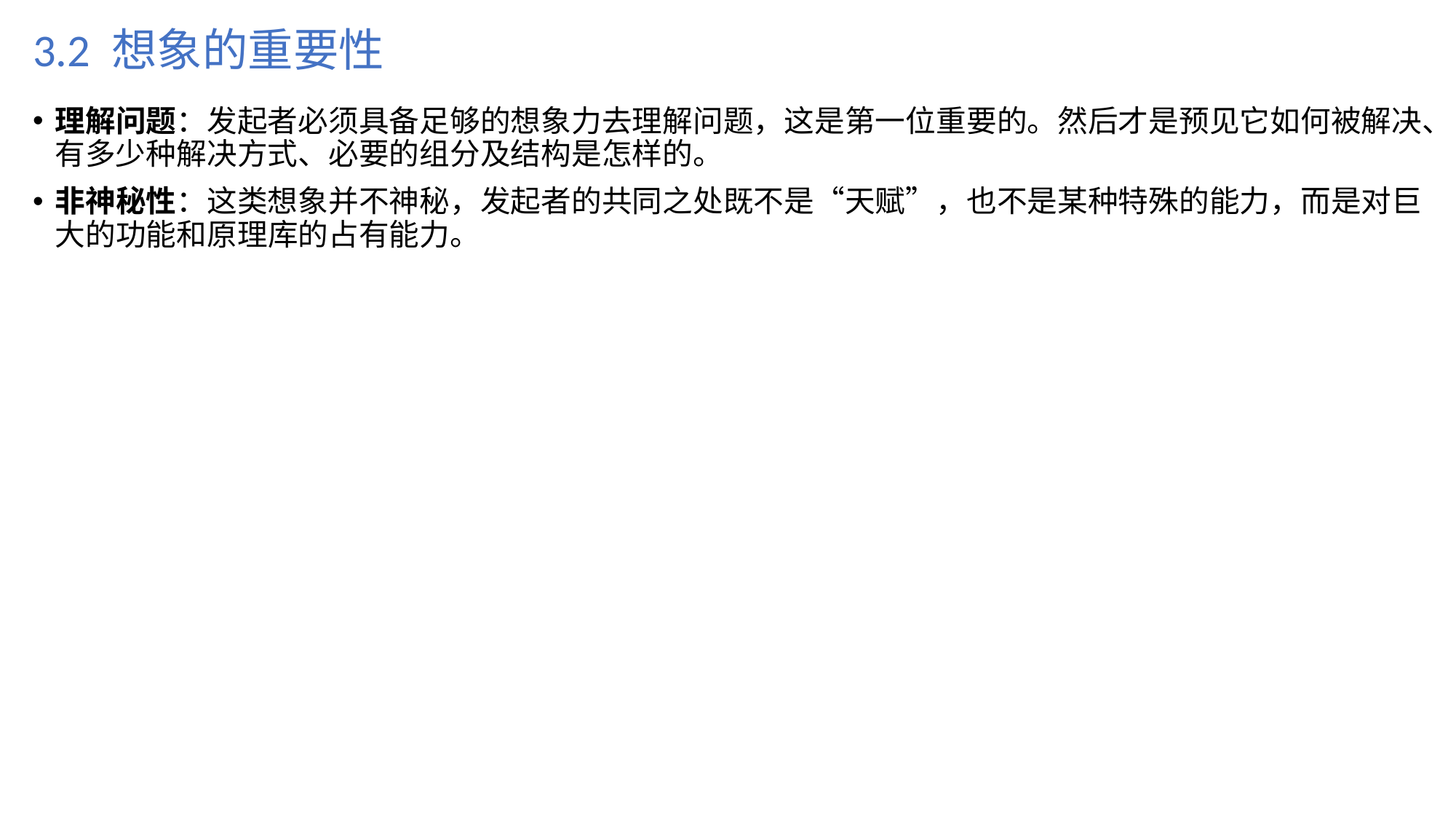

# 3.2 想象的重要性
理解问题：发起者必须具备足够的想象力去理解问题，这是第一位重要的。然后才是预见它如何被解决、有多少种解决方式、必要的组分及结构是怎样的。
非神秘性：这类想象并不神秘，发起者的共同之处既不是“天赋”，也不是某种特殊的能力，而是对巨大的功能和原理库的占有能力。